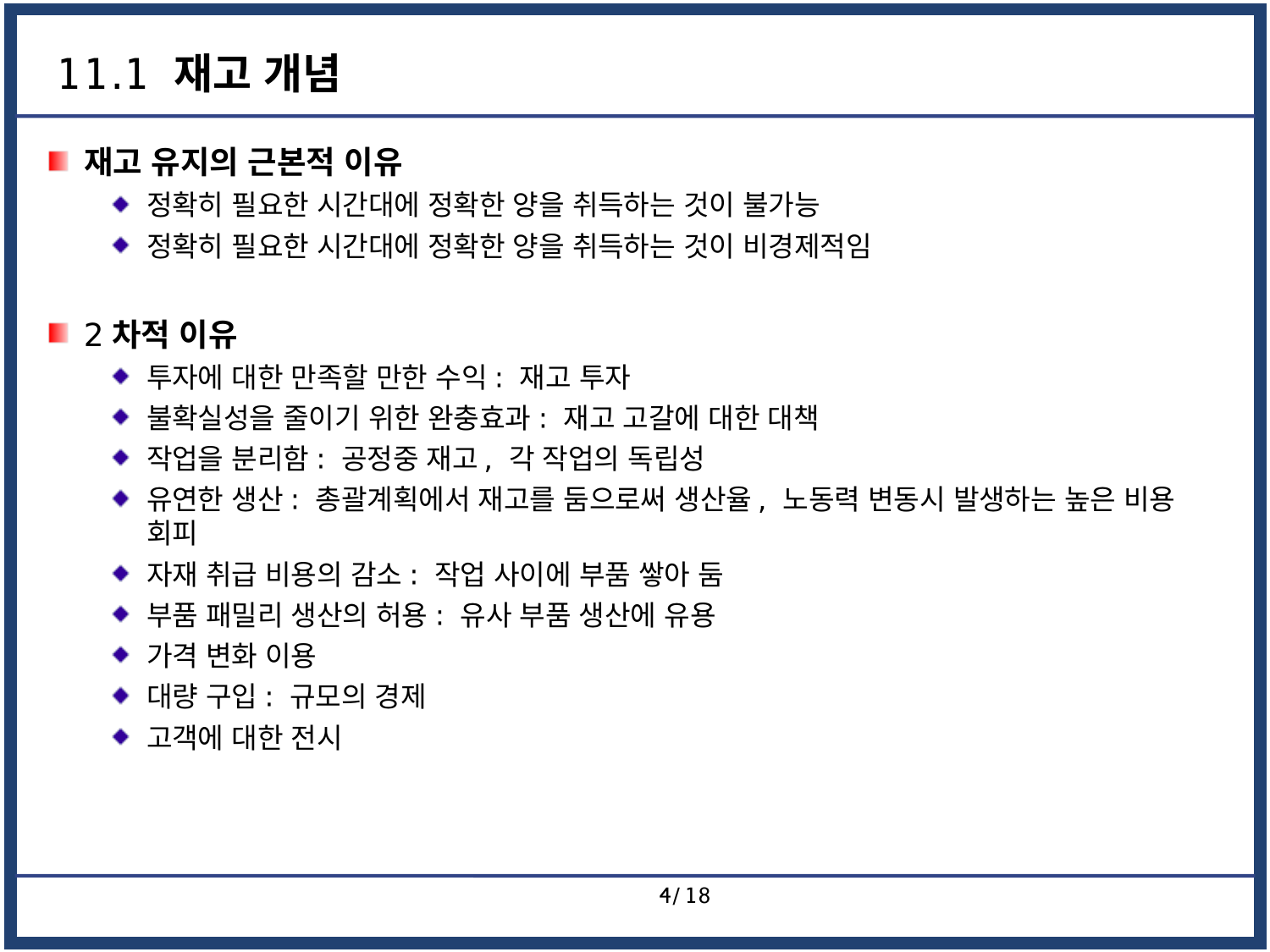

# 11.1 재고 개념
재고 유지의 근본적 이유
정확히 필요한 시간대에 정확한 양을 취득하는 것이 불가능
정확히 필요한 시간대에 정확한 양을 취득하는 것이 비경제적임

2차적 이유
투자에 대한 만족할 만한 수익: 재고 투자
불확실성을 줄이기 위한 완충효과: 재고 고갈에 대한 대책
작업을 분리함: 공정중 재고, 각 작업의 독립성
유연한 생산: 총괄계획에서 재고를 둠으로써 생산율, 노동력 변동시 발생하는 높은 비용 회피
자재 취급 비용의 감소: 작업 사이에 부품 쌓아 둠
부품 패밀리 생산의 허용: 유사 부품 생산에 유용
가격 변화 이용
대량 구입: 규모의 경제
고객에 대한 전시